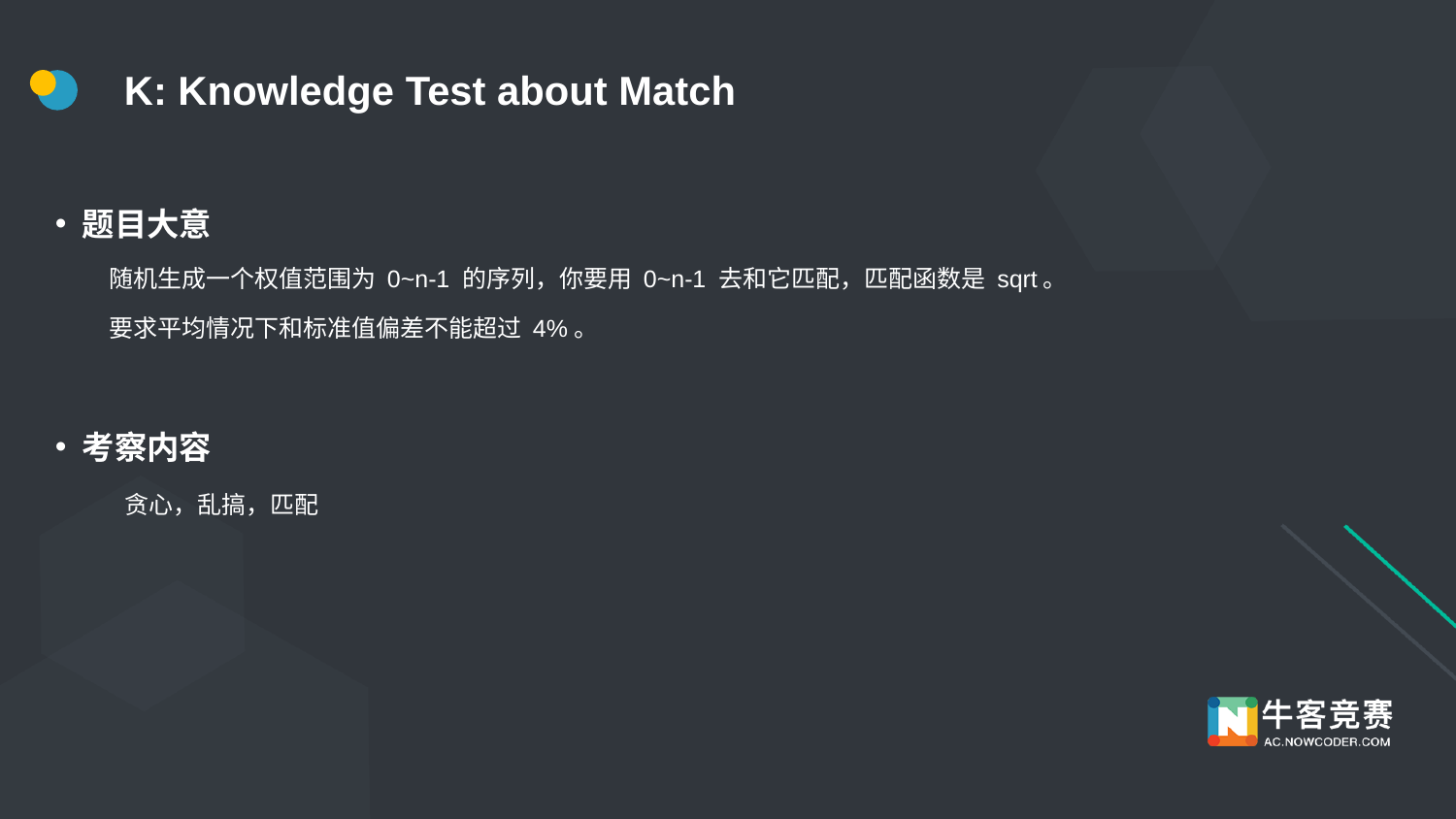

# K: Knowledge Test about Match
题目大意
         随机生成一个权值范围为 0~n-1 的序列，你要用 0~n-1 去和它匹配，匹配函数是 sqrt。
         要求平均情况下和标准值偏差不能超过 4%。

考察内容
 贪心，乱搞，匹配